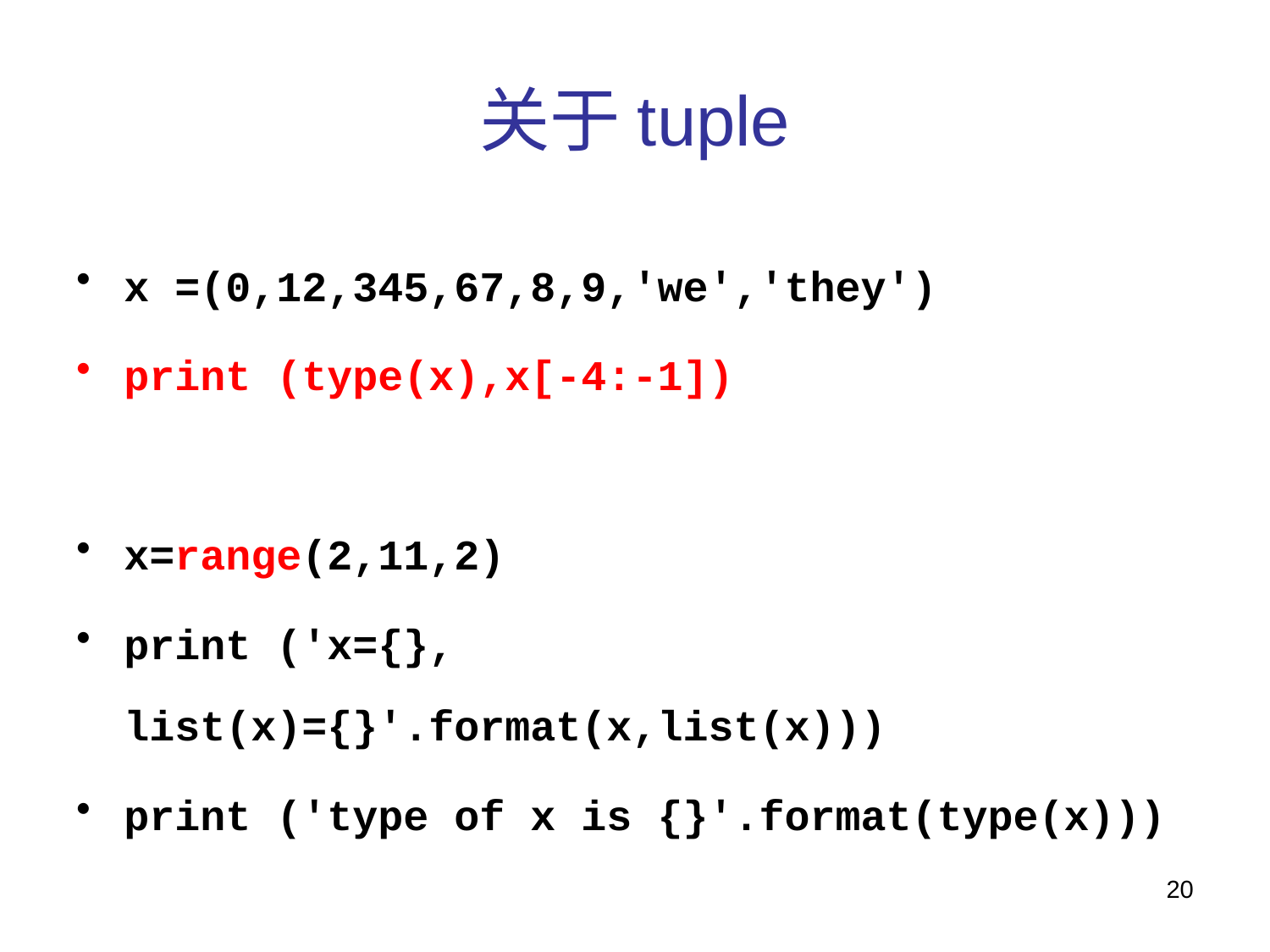

# 关于tuple
x =(0,12,345,67,8,9,'we','they')
print (type(x),x[-4:-1])

x=range(2,11,2)
print ('x={}, list(x)={}'.format(x,list(x)))
print ('type of x is {}'.format(type(x)))
20